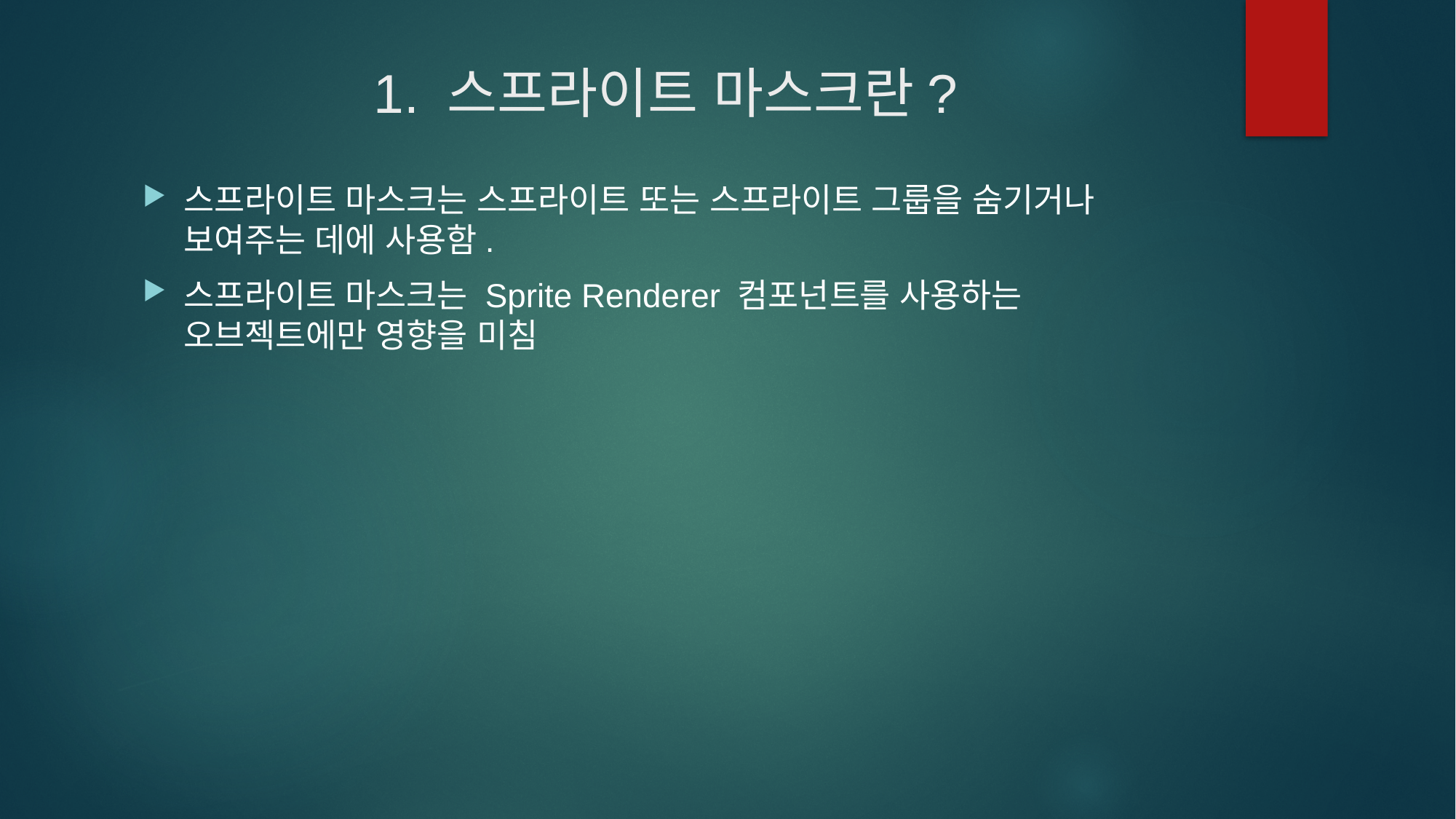

# 1. 스프라이트 마스크란?
스프라이트 마스크는 스프라이트 또는 스프라이트 그룹을 숨기거나 보여주는 데에 사용함.
스프라이트 마스크는 Sprite Renderer 컴포넌트를 사용하는 오브젝트에만 영향을 미침